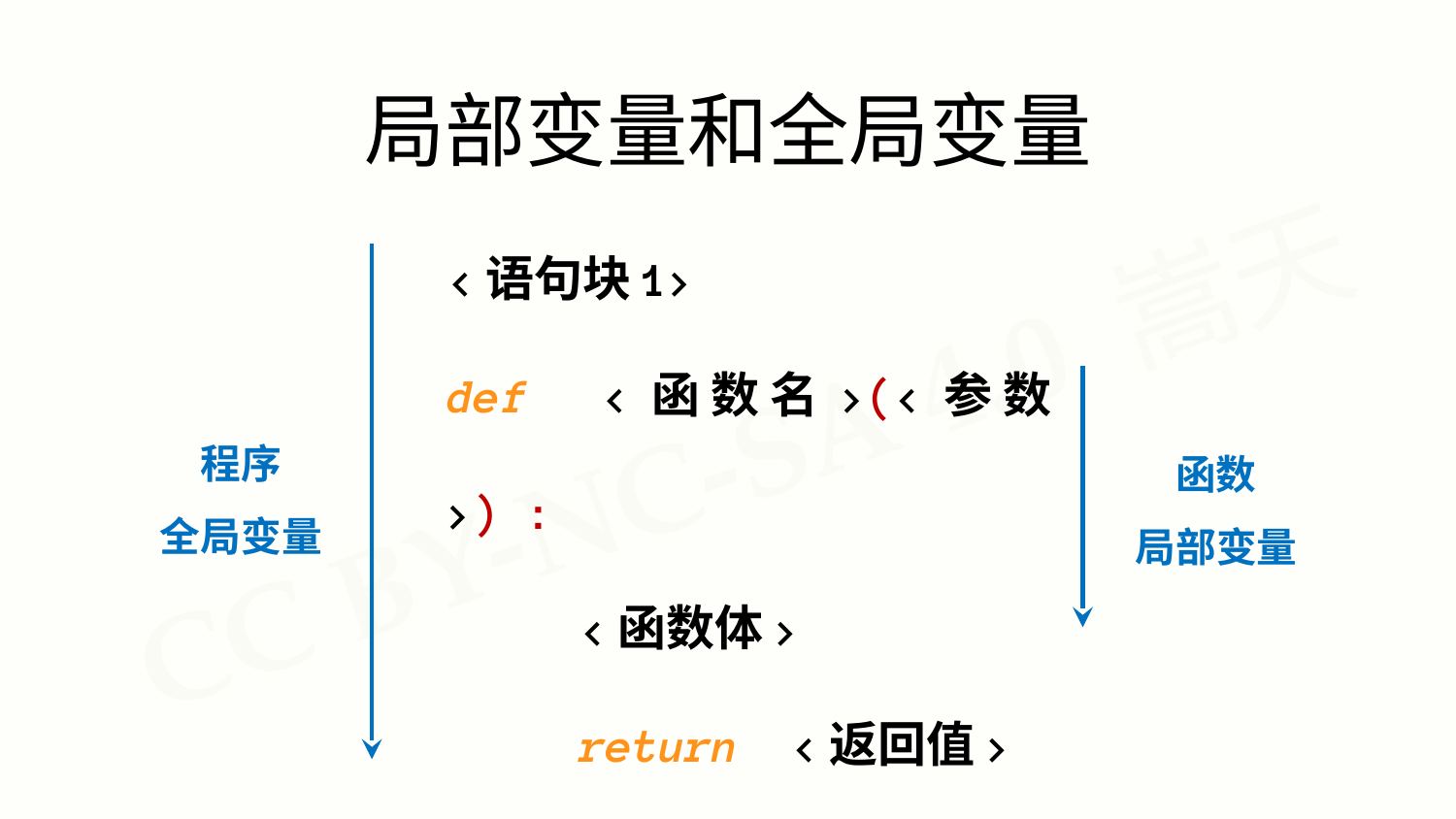

局部变量和全局变量
<语句块1>
def  <函数名>(<参数>) :
     <函数体>
     return  <返回值>
<语句块2>
程序
全局变量
函数
局部变量